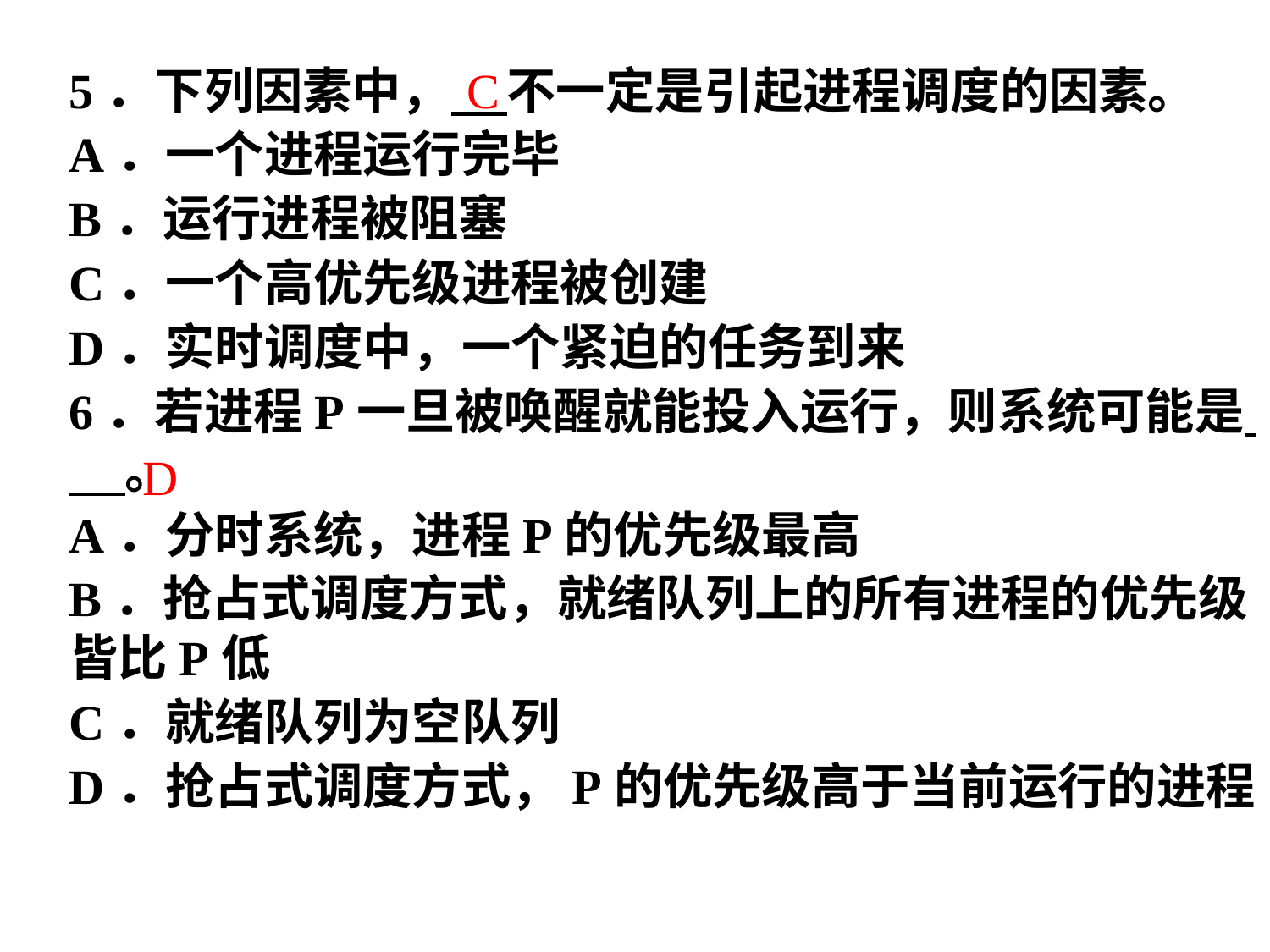

5．下列因素中，     不一定是引起进程调度的因素。
A．一个进程运行完毕
B．运行进程被阻塞
C．一个高优先级进程被创建
D．实时调度中，一个紧迫的任务到来
6．若进程P一旦被唤醒就能投入运行，则系统可能是       。
A．分时系统，进程P的优先级最高
B．抢占式调度方式，就绪队列上的所有进程的优先级皆比P低
C．就绪队列为空队列
D．抢占式调度方式，P的优先级高于当前运行的进程
C
D
86